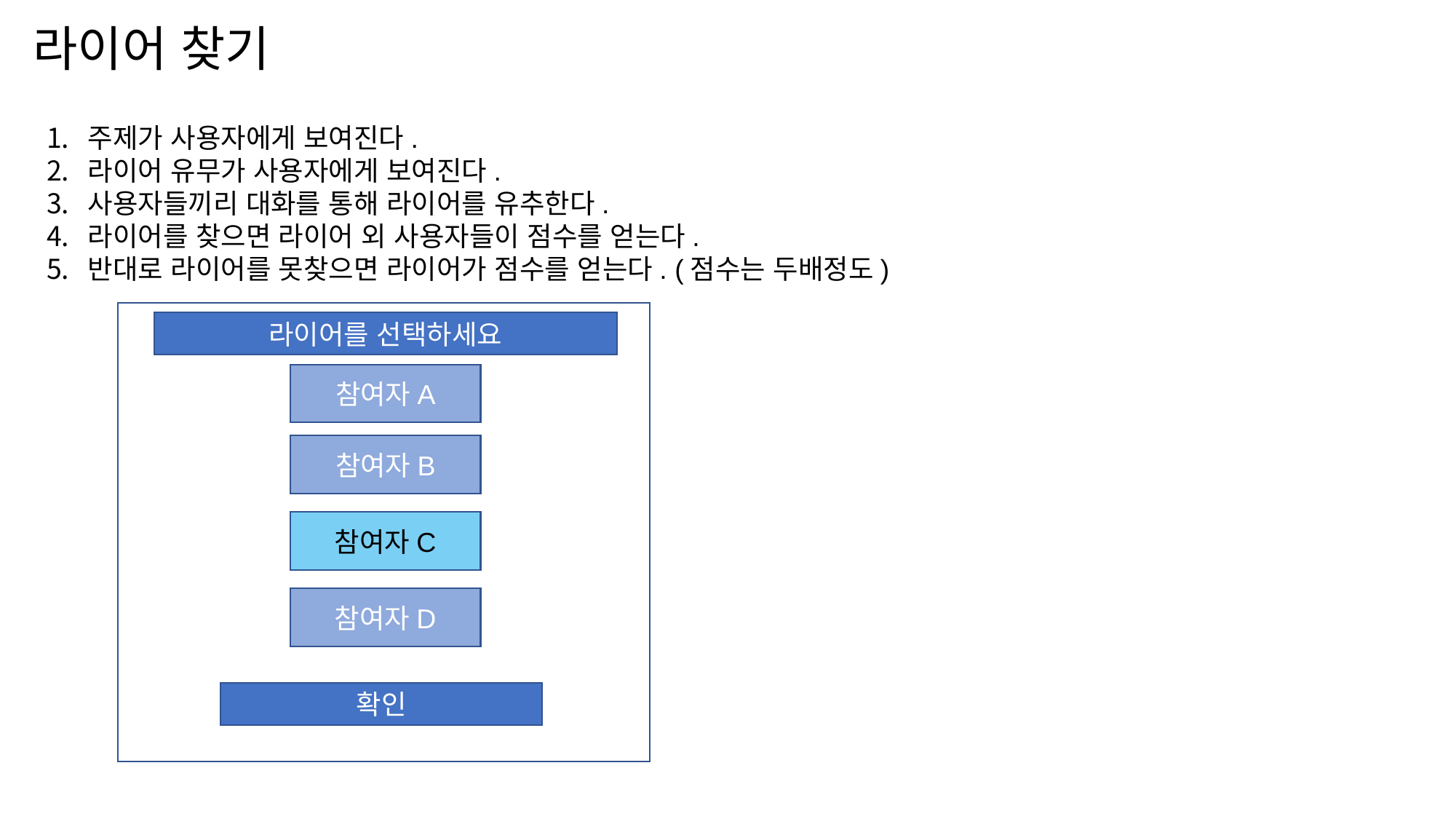

# 라이어 찾기
주제가 사용자에게 보여진다.
라이어 유무가 사용자에게 보여진다.
사용자들끼리 대화를 통해 라이어를 유추한다.
라이어를 찾으면 라이어 외 사용자들이 점수를 얻는다.
반대로 라이어를 못찾으면 라이어가 점수를 얻는다. (점수는 두배정도)

라이어를 선택하세요
참여자A
참여자B
참여자C
참여자D
확인